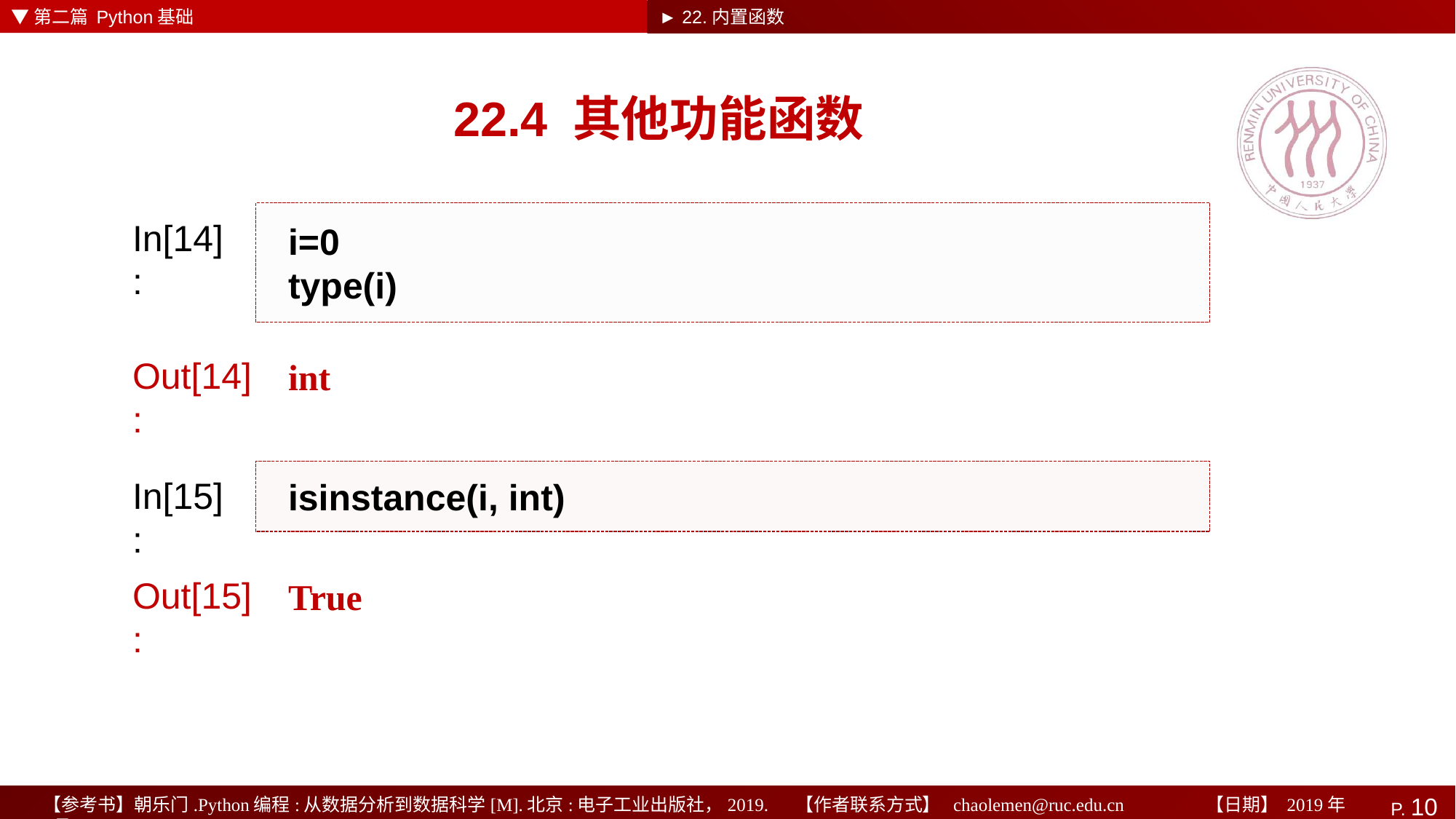

▼第二篇 Python基础
► 22.内置函数
# 22.4 其他功能函数
i=0
type(i)
In[14]:
int
Out[14]:
isinstance(i, int)
In[15]:
True
Out[15]: